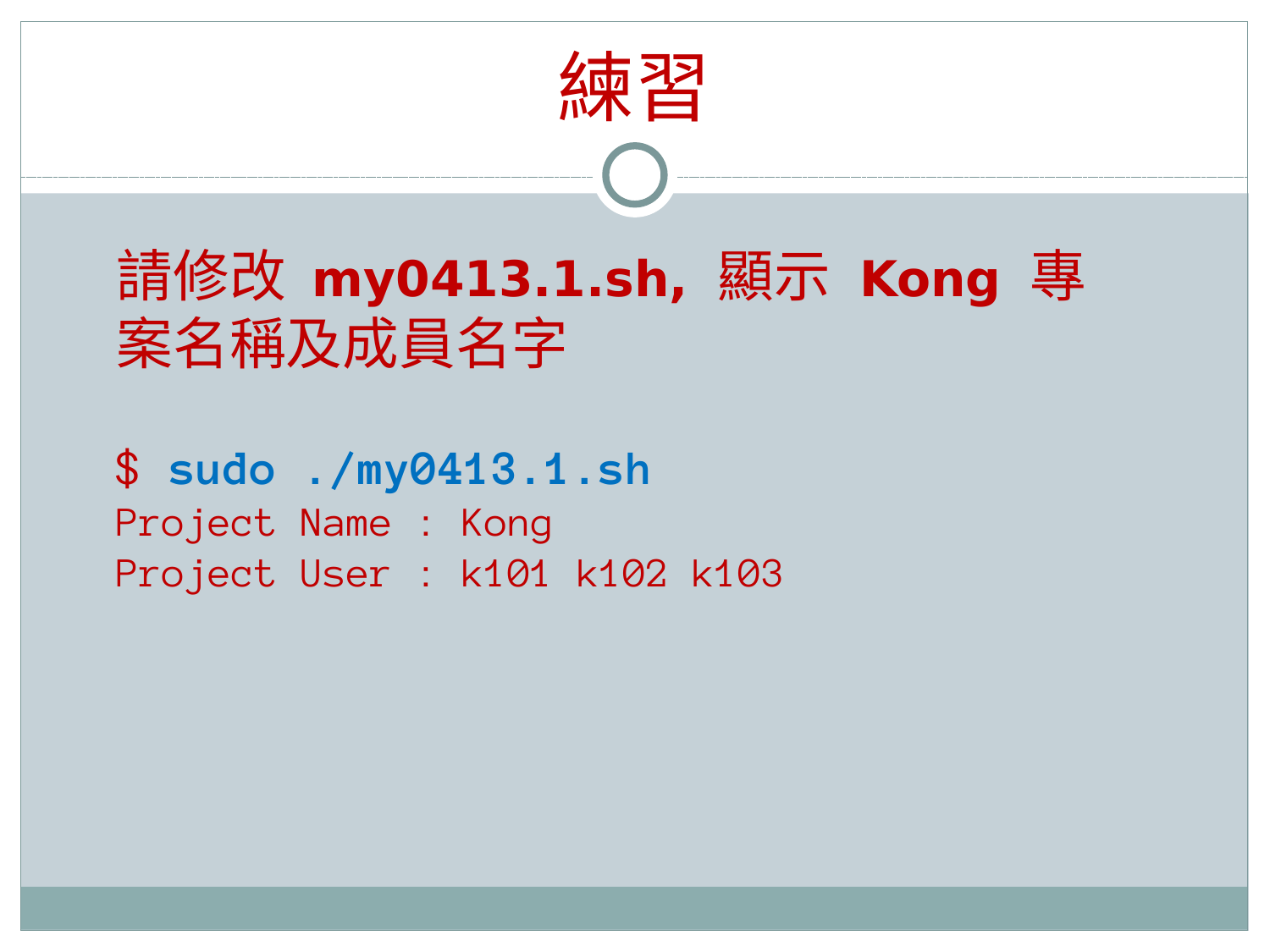

# 練習
請修改 my0413.1.sh, 顯示 Kong 專案名稱及成員名字

$ sudo ./my0413.1.sh
Project Name : Kong
Project User : k101 k102 k103